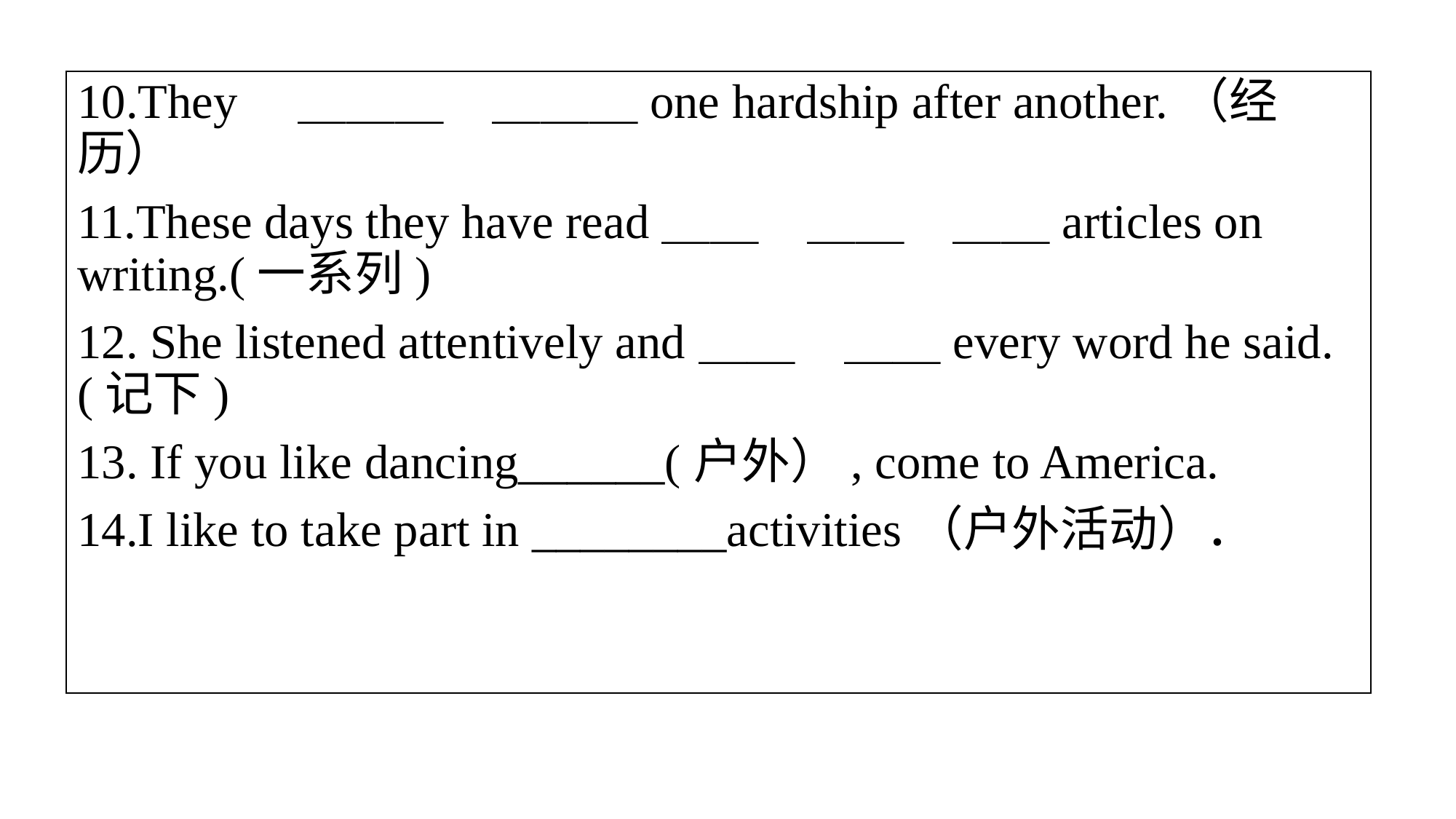

#
10.They　＿＿＿　＿＿＿one hardship after another.（经历）
11.These days they have read＿＿　＿＿　＿＿articles on writing.(一系列)
12. She listened attentively and＿＿　＿＿every word he said.(记下)
13. If you like dancing______(户外）, come to America.
14.I like to take part in ________activities（户外活动）．